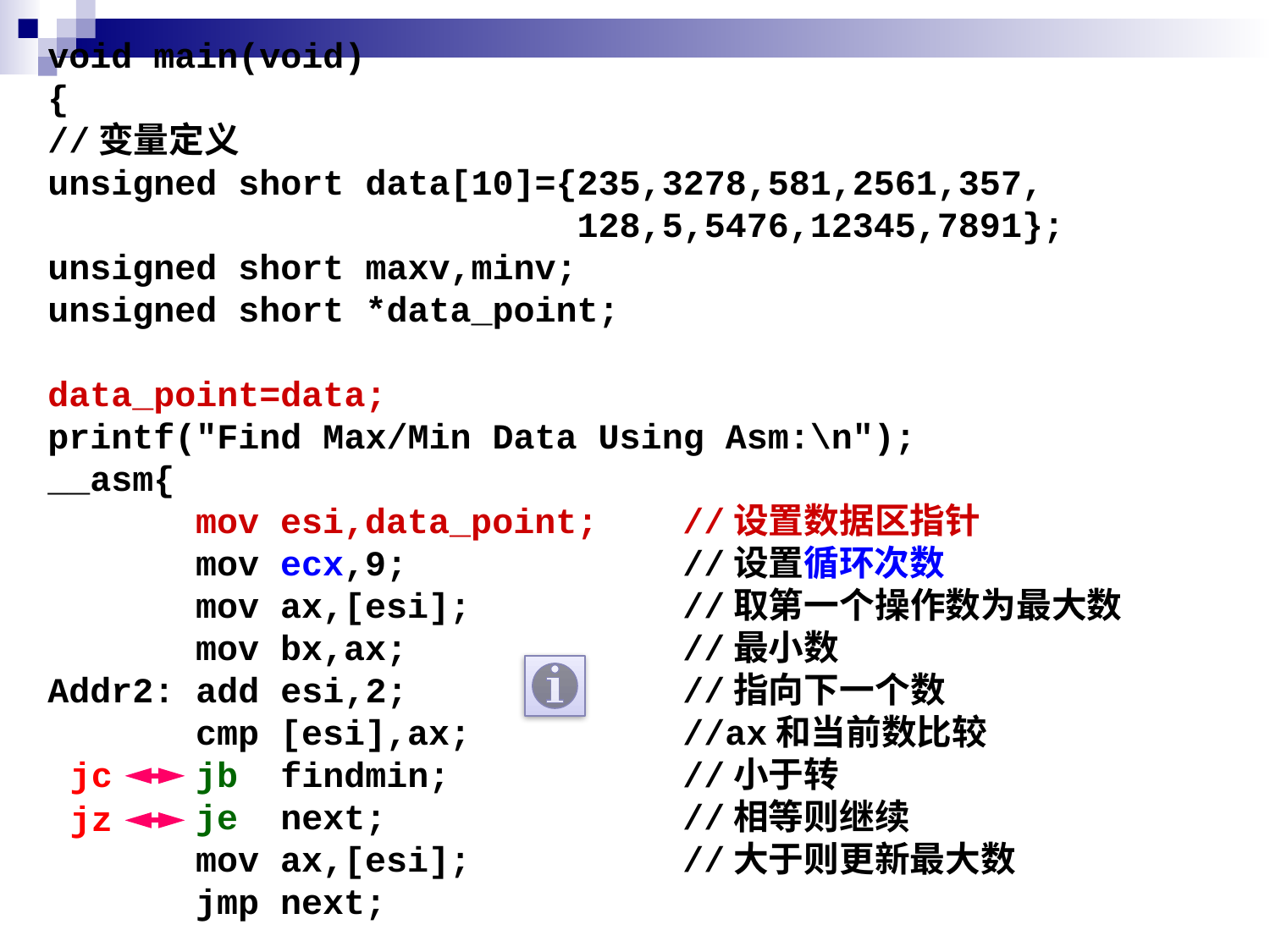

void main(void)
{
//变量定义
unsigned short data[10]={235,3278,581,2561,357,
                         128,5,5476,12345,7891};
unsigned short maxv,minv;
unsigned short *data_point;

data_point=data;
printf("Find Max/Min Data Using Asm:\n");
__asm{
	 mov esi,data_point;	//设置数据区指针
	 mov ecx,9;			//设置循环次数
	 mov ax,[esi];		//取第一个操作数为最大数
	 mov bx,ax;			//最小数
Addr2: add esi,2;			//指向下一个数
	 cmp [esi],ax;		//ax和当前数比较
	 jb  findmin;		//小于转
	 je  next;			//相等则继续
	 mov ax,[esi];		//大于则更新最大数
	 jmp next;

jc
jz